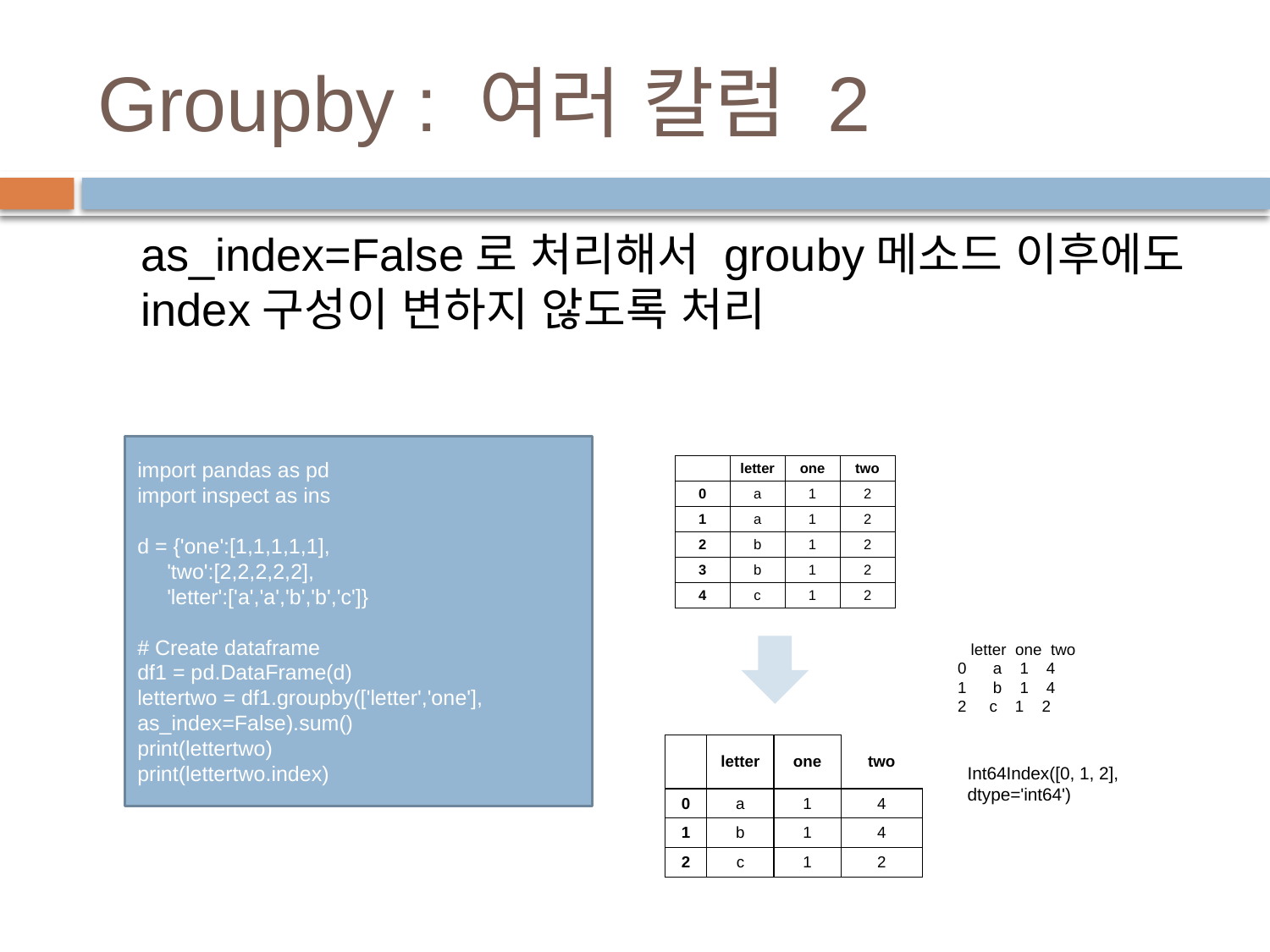

# Groupby : 여러 칼럼 2
as_index=False로 처리해서 grouby메소드 이후에도 index구성이 변하지 않도록 처리
import pandas as pd
import inspect as ins

d = {'one':[1,1,1,1,1],
     'two':[2,2,2,2,2],
     'letter':['a','a','b','b','c']}

# Create dataframe
df1 = pd.DataFrame(d)
lettertwo = df1.groupby(['letter','one'], as_index=False).sum()
print(lettertwo)
print(lettertwo.index)
|  | letter | one | two |
| --- | --- | --- | --- |
| 0 | a | 1 | 2 |
| 1 | a | 1 | 2 |
| 2 | b | 1 | 2 |
| 3 | b | 1 | 2 |
| 4 | c | 1 | 2 |
   letter  one  two
0      a    1    4
1      b    1    4
c    1    2

|  | letter | one | two |
| --- | --- | --- | --- |
| 0 | a | 1 | 4 |
| 1 | b | 1 | 4 |
| 2 | c | 1 | 2 |
Int64Index([0, 1, 2], dtype='int64')